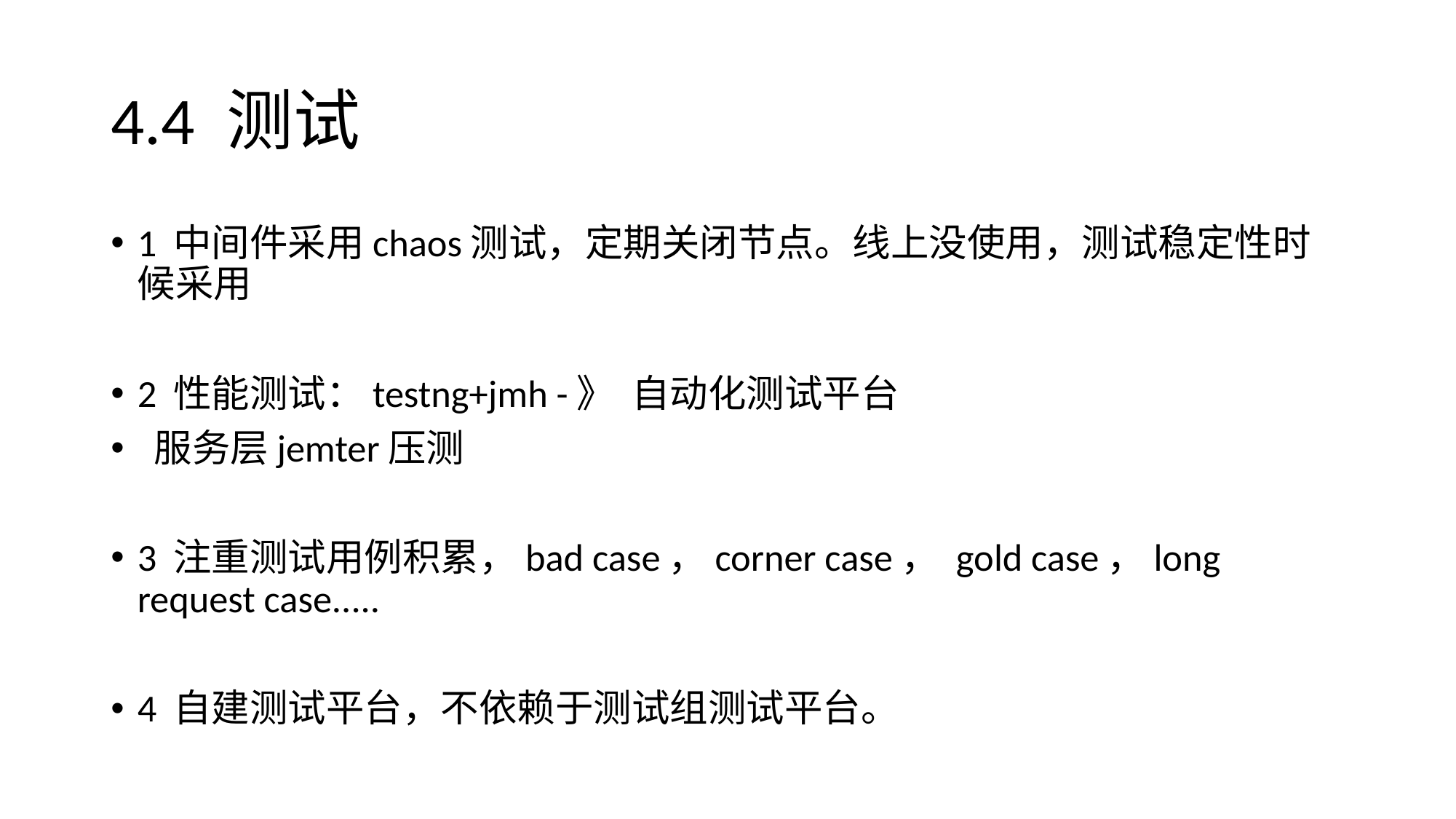

# 4.4 测试
1 中间件采用chaos测试，定期关闭节点。线上没使用，测试稳定性时候采用

2 性能测试：testng+jmh -》  自动化测试平台
 服务层jemter压测

3 注重测试用例积累，bad case，corner case， gold case，long request case.....

4 自建测试平台，不依赖于测试组测试平台。